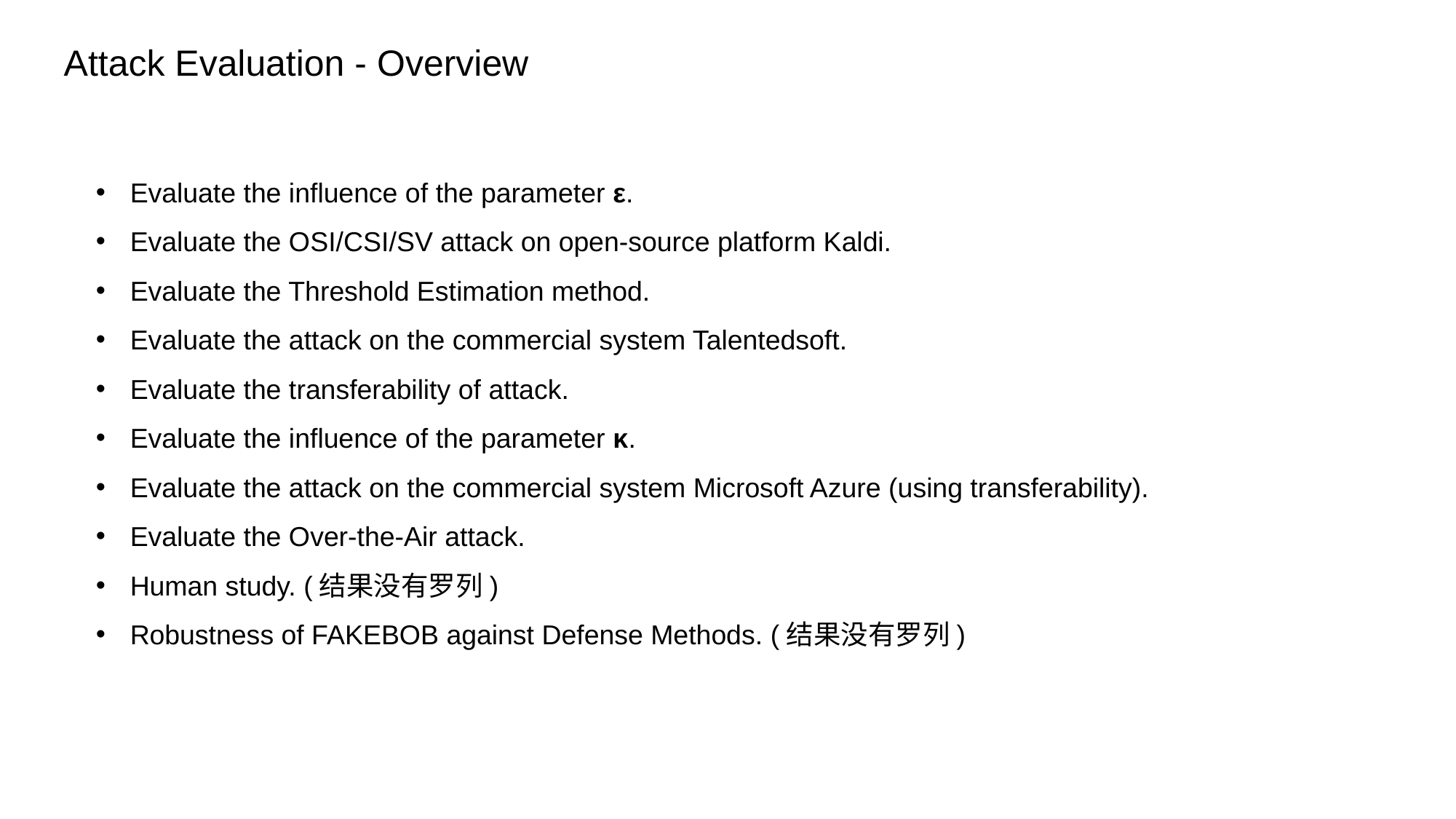

Attack Evaluation - Overview
Evaluate the influence of the parameter ε.
Evaluate the OSI/CSI/SV attack on open-source platform Kaldi.
Evaluate the Threshold Estimation method.
Evaluate the attack on the commercial system Talentedsoft.
Evaluate the transferability of attack.
Evaluate the influence of the parameter κ.
Evaluate the attack on the commercial system Microsoft Azure (using transferability).
Evaluate the Over-the-Air attack.
Human study. (结果没有罗列)
Robustness of FAKEBOB against Defense Methods. (结果没有罗列)